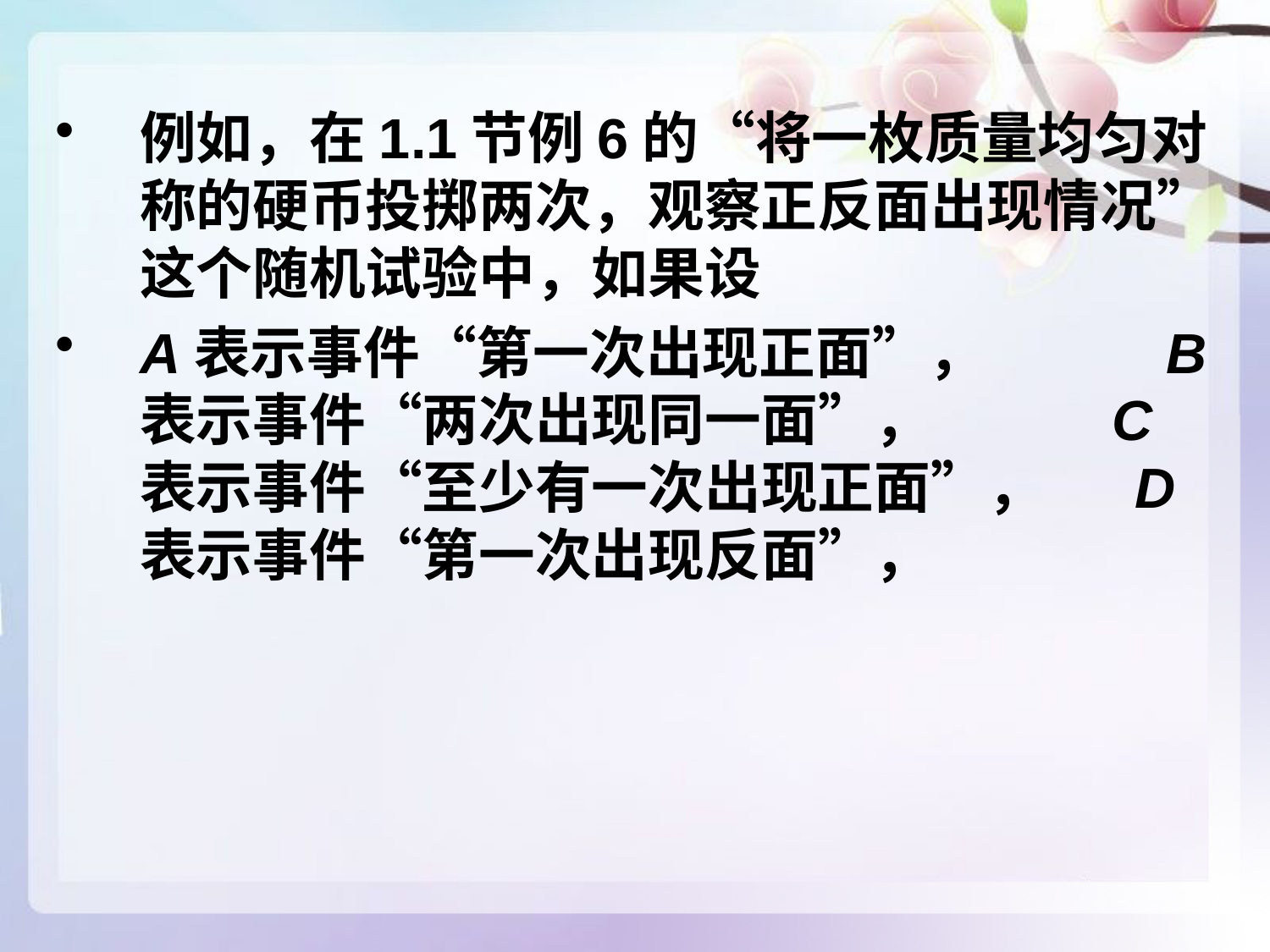

例如，在1.1节例6的“将一枚质量均匀对称的硬币投掷两次，观察正反面出现情况”这个随机试验中，如果设
A表示事件“第一次出现正面”，             B表示事件“两次出现同一面”，             C表示事件“至少有一次出现正面”，      D表示事件“第一次出现反面”，